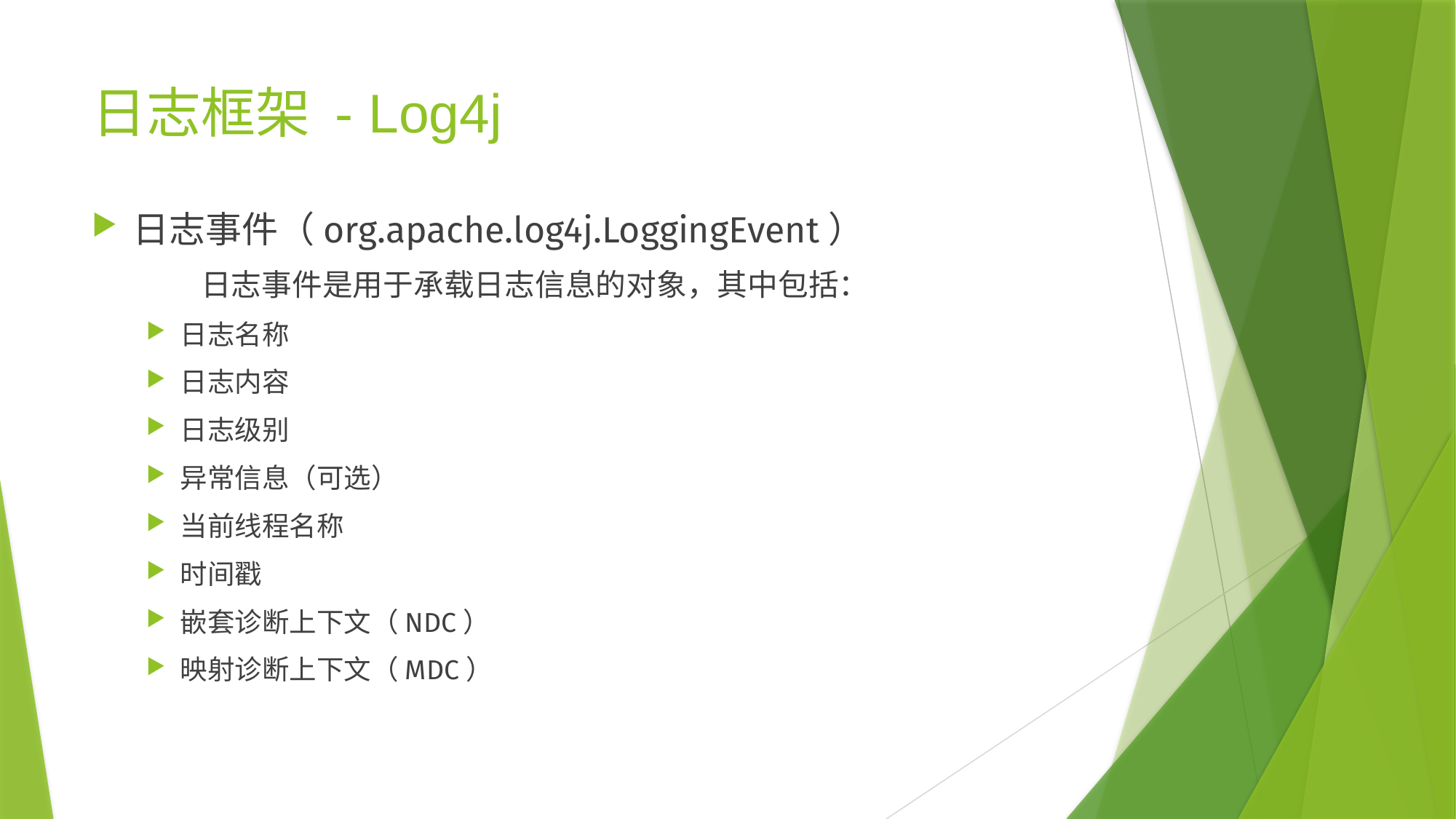

# 日志框架 - Log4j
日志事件（org.apache.log4j.LoggingEvent）
	日志事件是用于承载日志信息的对象，其中包括：
日志名称
日志内容
日志级别
异常信息（可选）
当前线程名称
时间戳
嵌套诊断上下文（NDC）
映射诊断上下文（MDC）